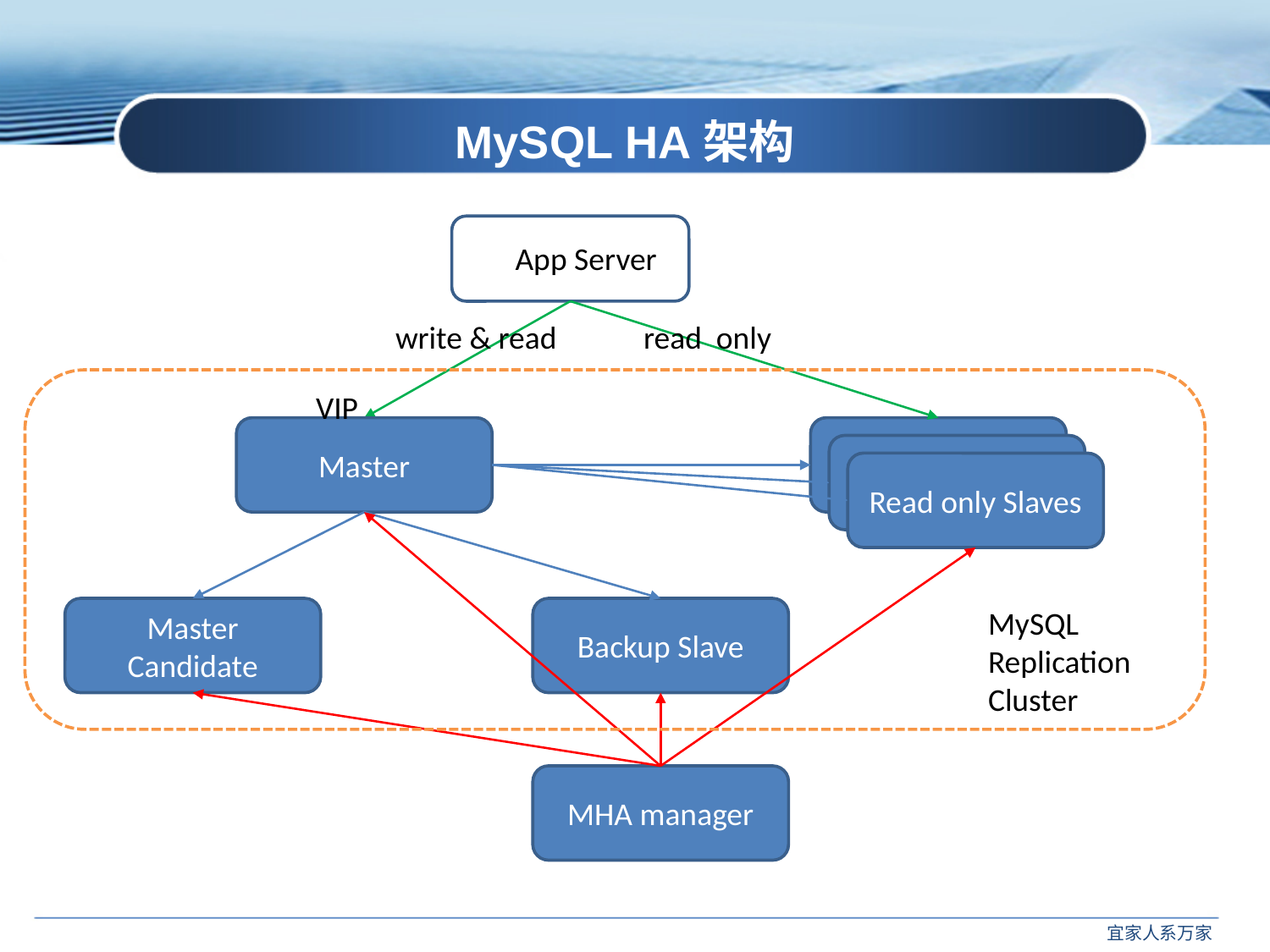

MySQL HA架构

App Server
write & read
read  only

VIP
Master
Read only Slaves
Read only Slaves
Read only Slaves
MySQL Replication
Cluster
Master Candidate
Backup Slave
MHA manager
宜家人系万家